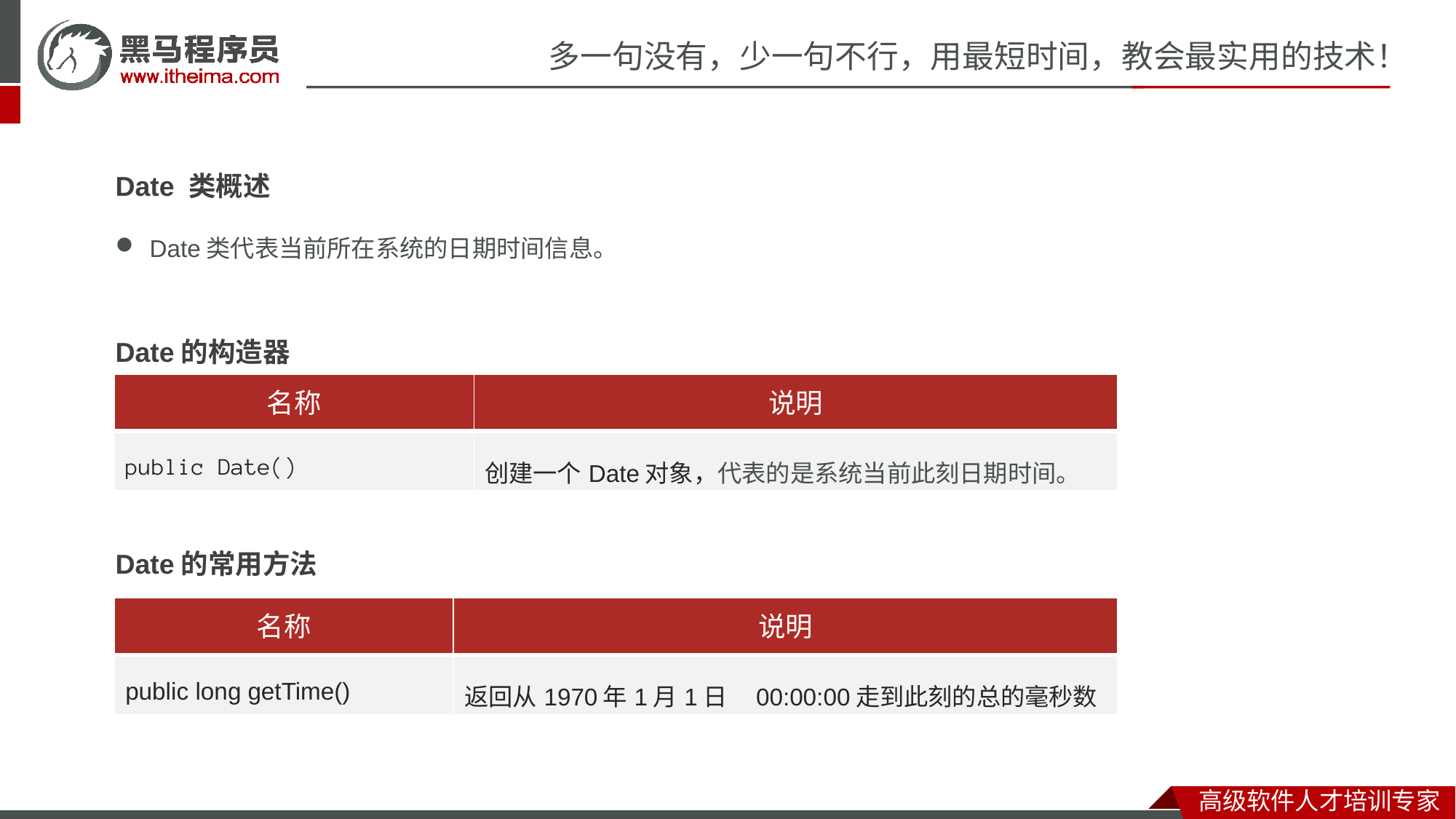

Date 类概述
Date类代表当前所在系统的日期时间信息。
Date的构造器
| 名称 | 说明 |
| --- | --- |
| public Date() | 创建一个Date对象，代表的是系统当前此刻日期时间。 |
Date的常用方法
| 名称 | 说明 |
| --- | --- |
| public long getTime() | 返回从1970年1月1日 00:00:00走到此刻的总的毫秒数 |